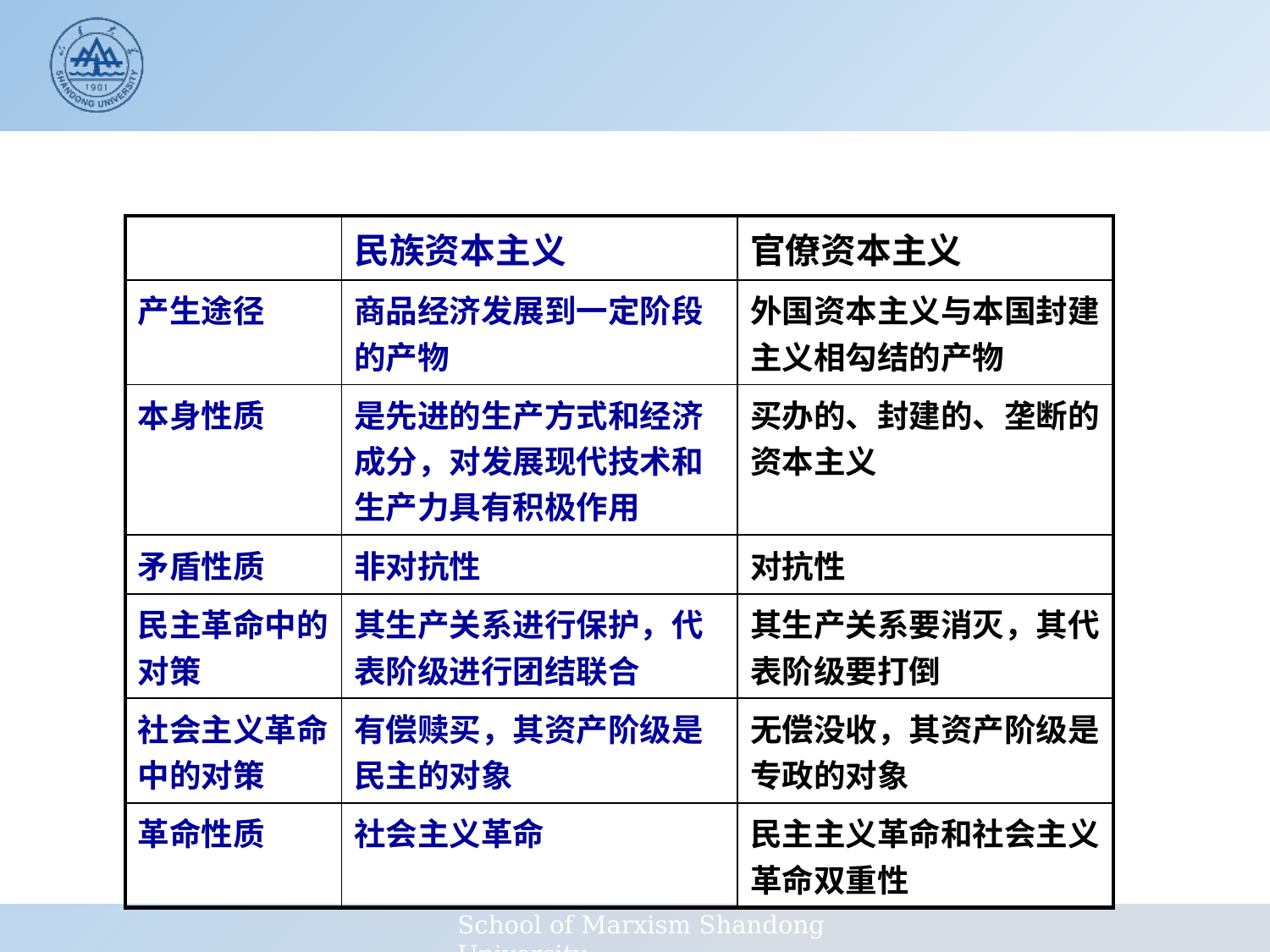

|  | 民族资本主义 | 官僚资本主义 |
| --- | --- | --- |
| 产生途径 | 商品经济发展到一定阶段的产物 | 外国资本主义与本国封建主义相勾结的产物 |
| 本身性质 | 是先进的生产方式和经济成分，对发展现代技术和生产力具有积极作用 | 买办的、封建的、垄断的资本主义 |
| 矛盾性质 | 非对抗性 | 对抗性 |
| 民主革命中的对策 | 其生产关系进行保护，代表阶级进行团结联合 | 其生产关系要消灭，其代表阶级要打倒 |
| 社会主义革命中的对策 | 有偿赎买，其资产阶级是民主的对象 | 无偿没收，其资产阶级是专政的对象 |
| 革命性质 | 社会主义革命 | 民主主义革命和社会主义革命双重性 |